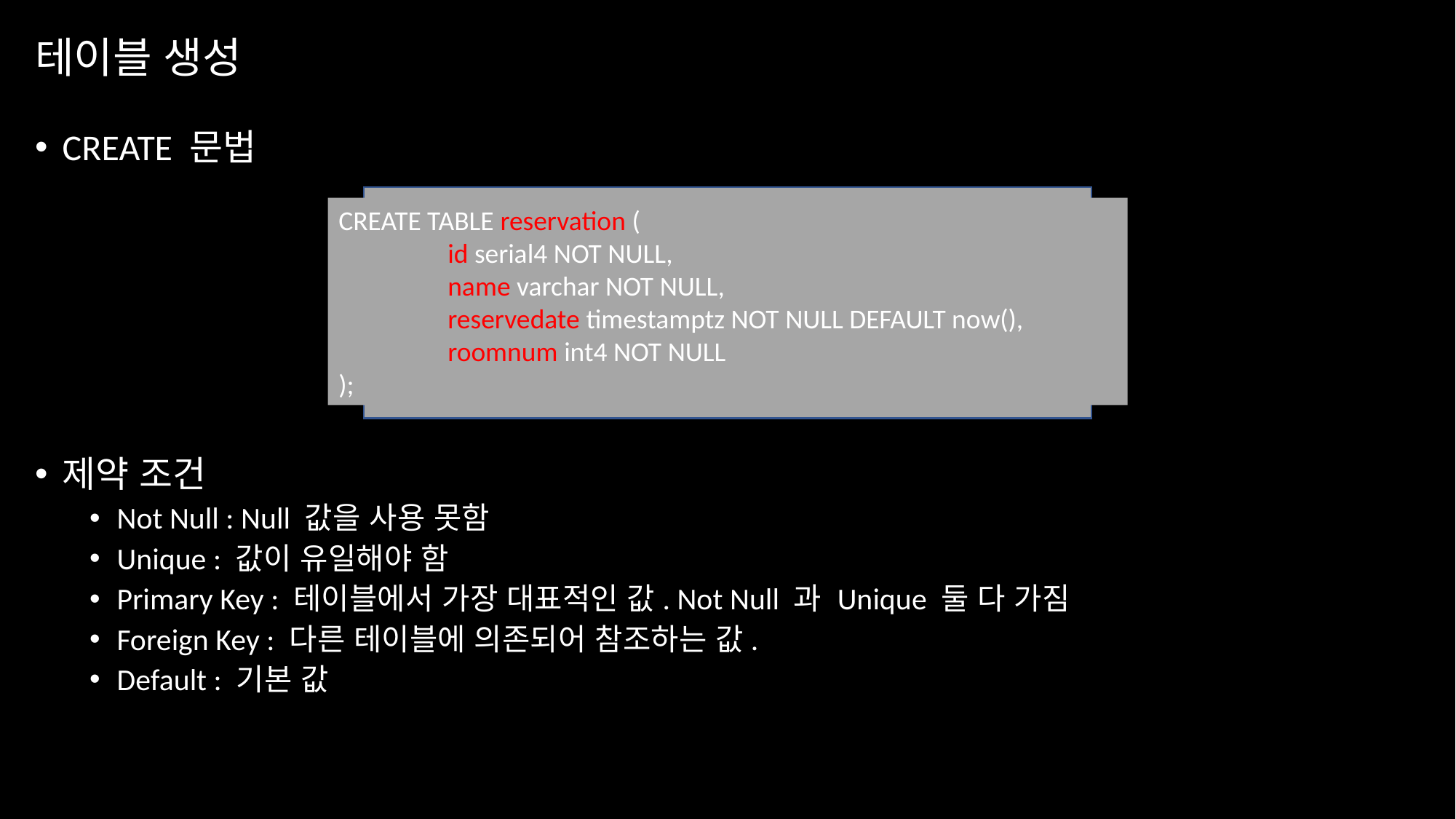

# 테이블 생성
CREATE 문법

제약 조건
Not Null : Null 값을 사용 못함
Unique : 값이 유일해야 함
Primary Key : 테이블에서 가장 대표적인 값. Not Null 과 Unique 둘 다 가짐
Foreign Key : 다른 테이블에 의존되어 참조하는 값.
Default : 기본 값

CREATE TABLE 테이블이름
(
	컬럼이름1 컬럼타입1 제약 조건,
	컬럼이름2 컬럼타입2 제약 조건,
	...
)
CREATE TABLE reservation (
	id serial4 NOT NULL,
	name varchar NOT NULL,
	reservedate timestamptz NOT NULL DEFAULT now(),
	roomnum int4 NOT NULL
);